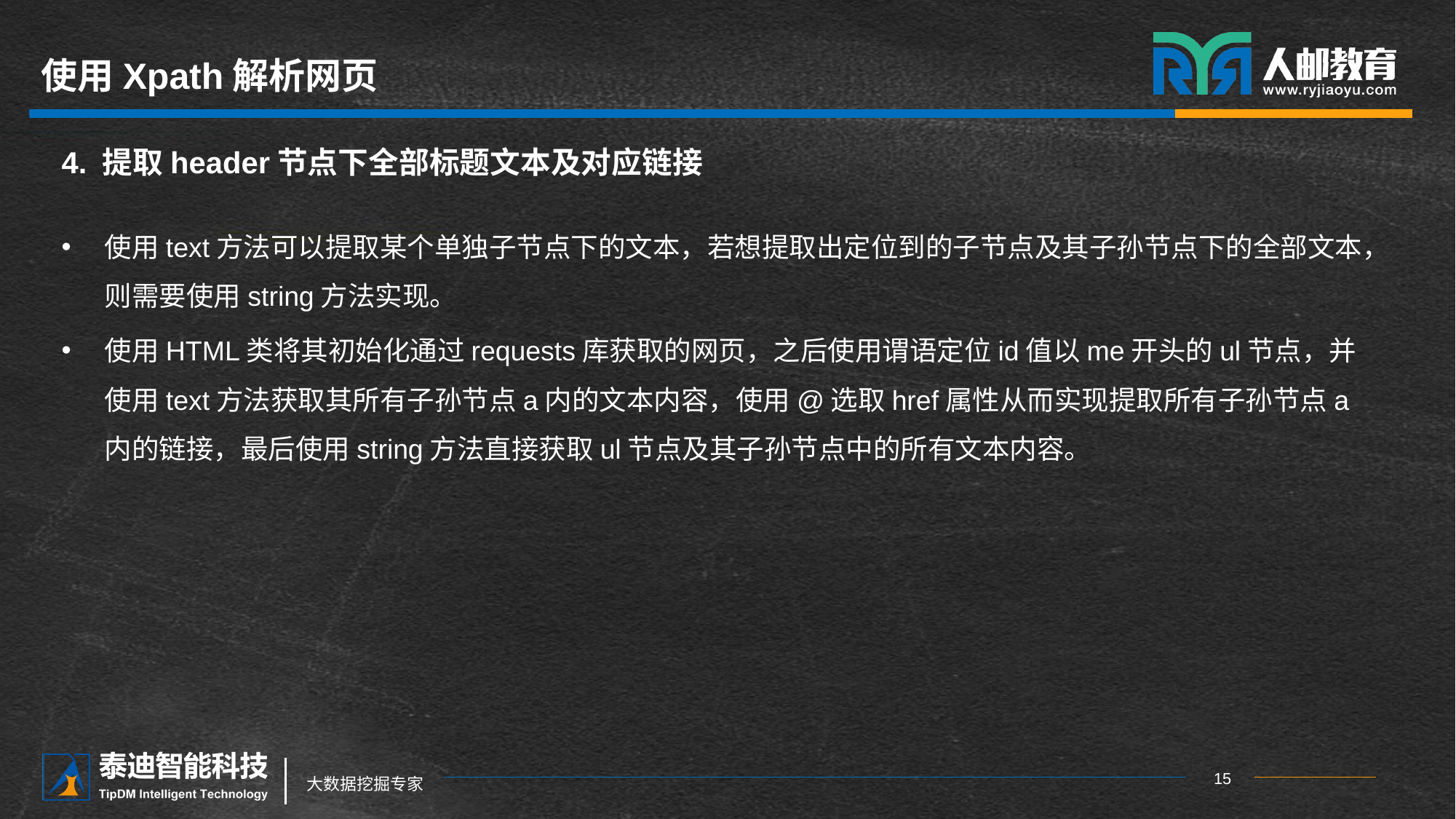

# 使用Xpath解析网页
4. 提取header节点下全部标题文本及对应链接
使用text方法可以提取某个单独子节点下的文本，若想提取出定位到的子节点及其子孙节点下的全部文本，则需要使用string方法实现。
使用HTML类将其初始化通过requests库获取的网页，之后使用谓语定位id值以me开头的ul节点，并使用text方法获取其所有子孙节点a内的文本内容，使用@选取href属性从而实现提取所有子孙节点a内的链接，最后使用string方法直接获取ul节点及其子孙节点中的所有文本内容。